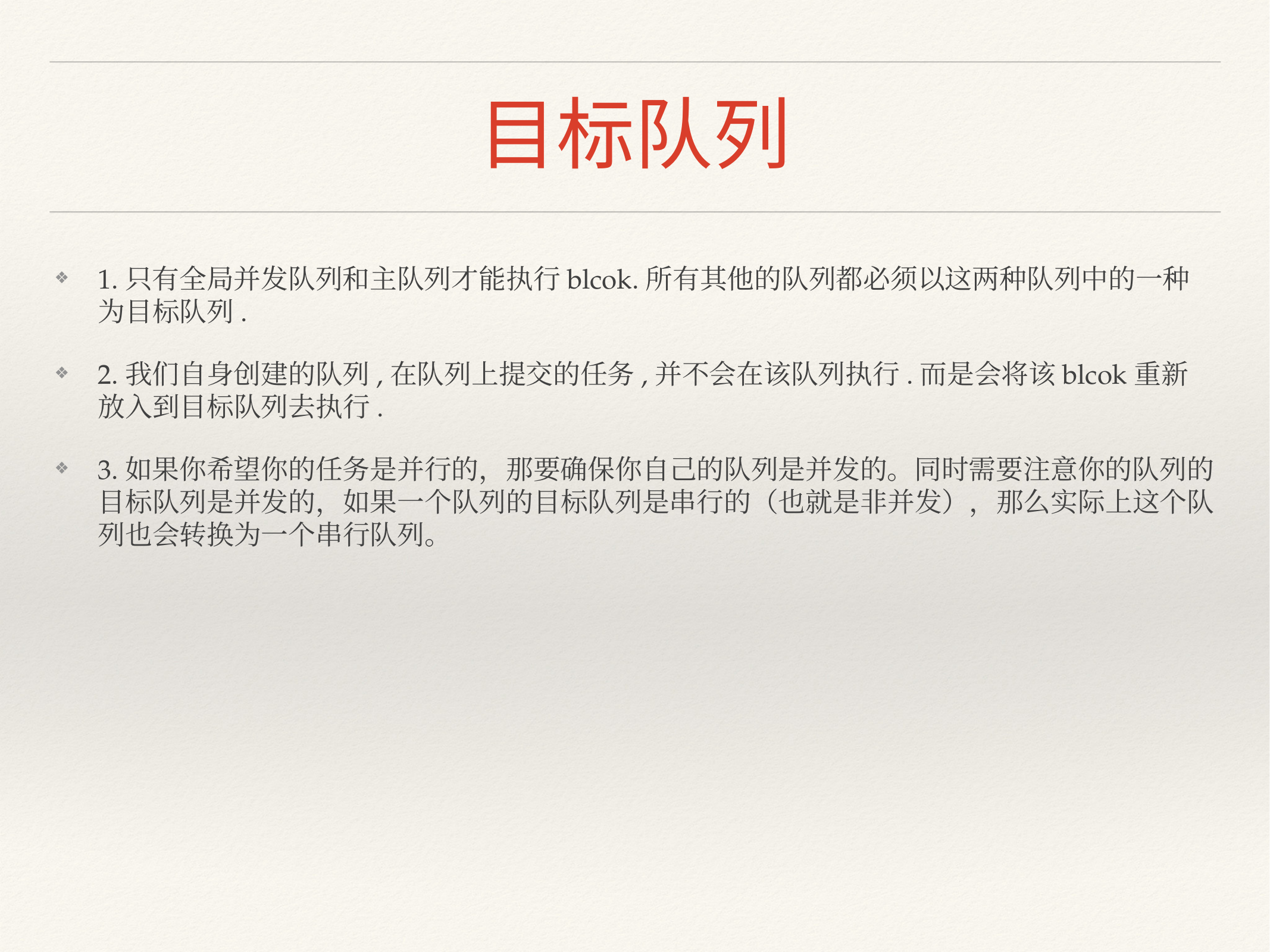

# 目标队列
1.只有全局并发队列和主队列才能执行blcok.所有其他的队列都必须以这两种队列中的一种为目标队列.
2.我们自身创建的队列,在队列上提交的任务,并不会在该队列执行.而是会将该blcok重新放入到目标队列去执行.
3.如果你希望你的任务是并行的，那要确保你自己的队列是并发的。同时需要注意你的队列的目标队列是并发的，如果一个队列的目标队列是串行的（也就是非并发），那么实际上这个队列也会转换为一个串行队列。